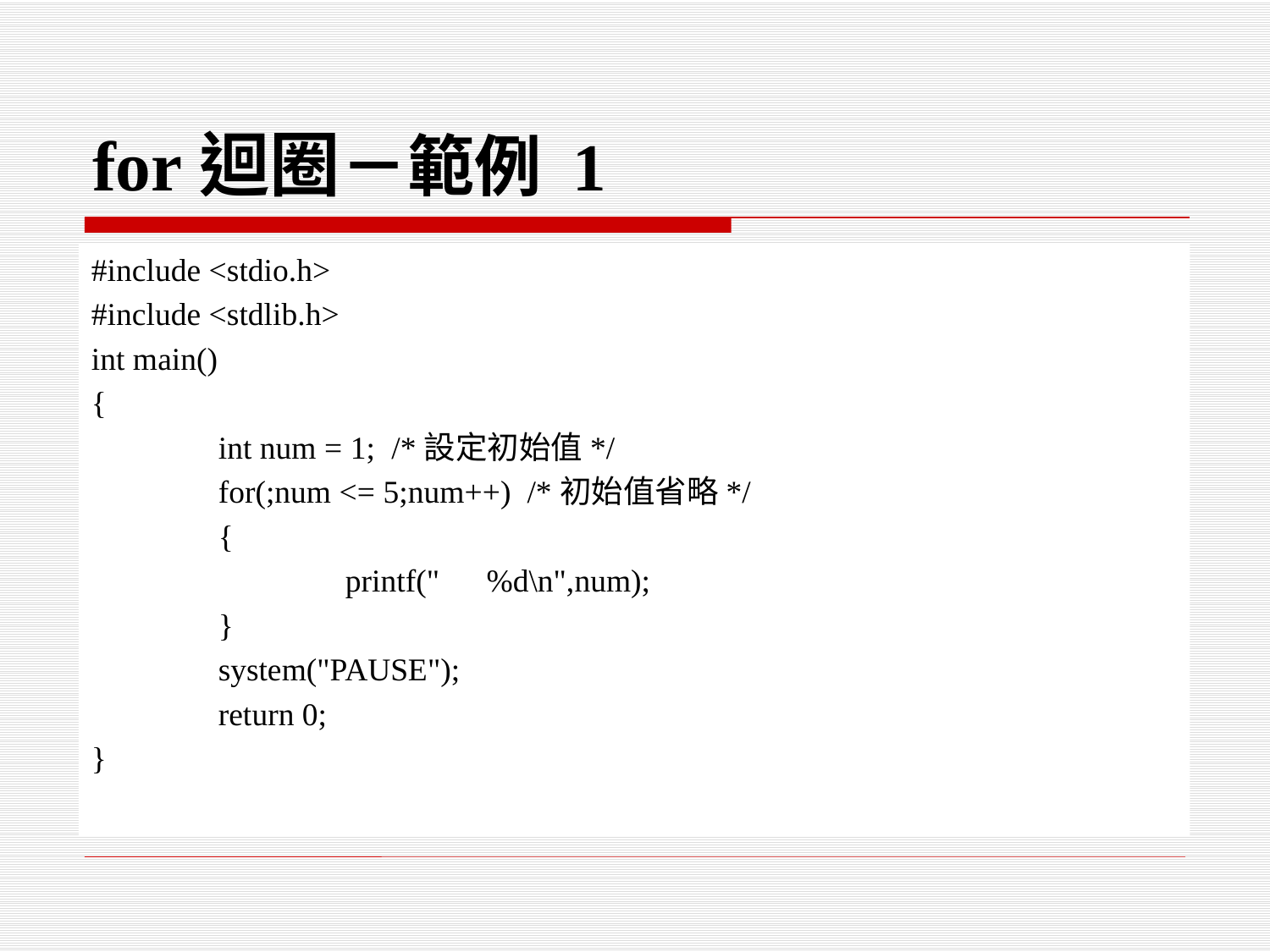

# for迴圈－範例 1
#include <stdio.h>
#include <stdlib.h>
int main()
{
	int num = 1;  /*設定初始值*/
	for(;num <= 5;num++)  /*初始值省略*/
	{
		printf("　%d\n",num);
	}
	system("PAUSE");
	return 0;
}